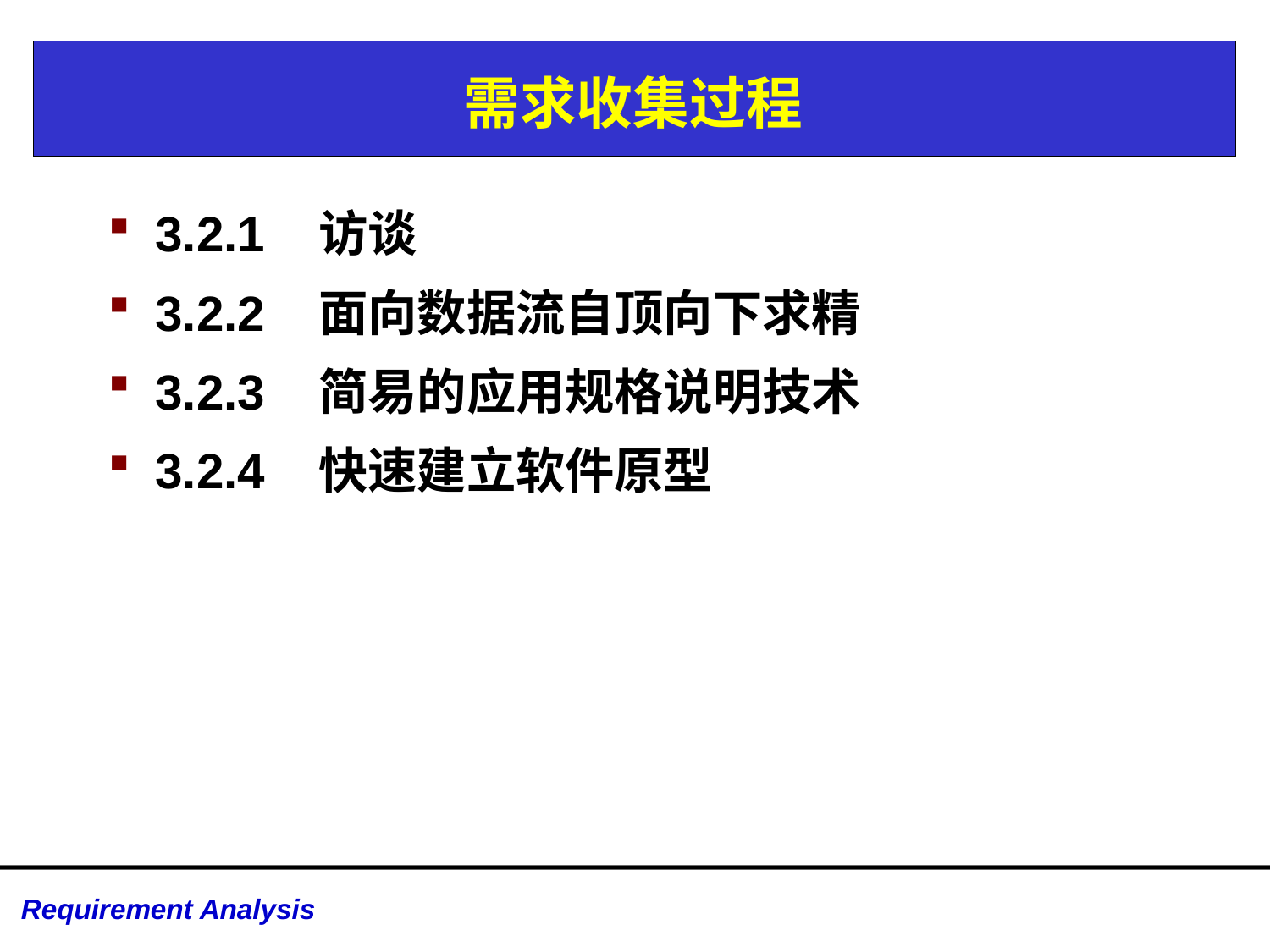

# 需求收集过程
3.2.1   访谈
3.2.2   面向数据流自顶向下求精
3.2.3   简易的应用规格说明技术
3.2.4   快速建立软件原型